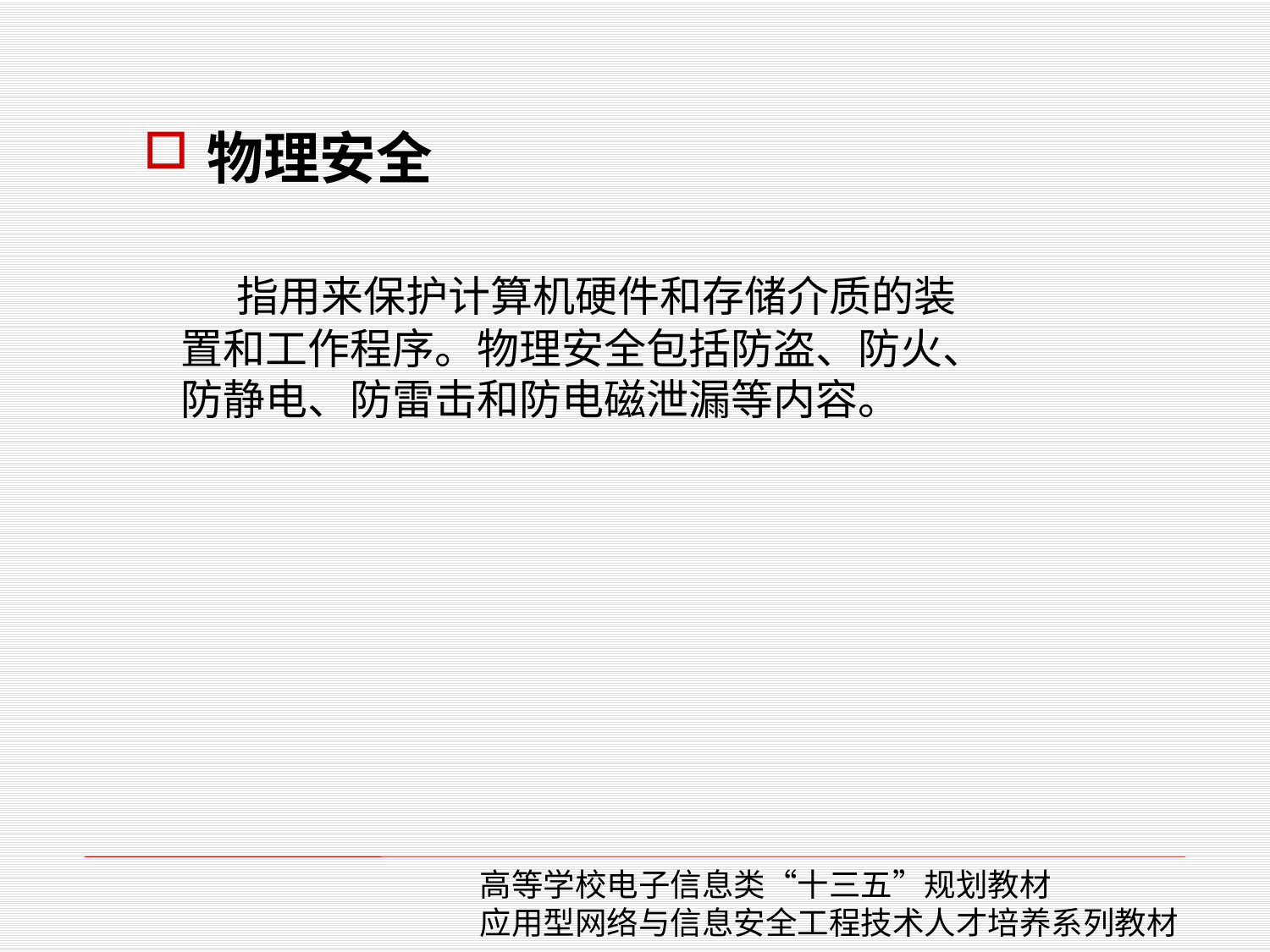

物理安全
    指用来保护计算机硬件和存储介质的装置和工作程序。物理安全包括防盗、防火、防静电、防雷击和防电磁泄漏等内容。
高等学校电子信息类“十三五”规划教材
应用型网络与信息安全工程技术人才培养系列教材